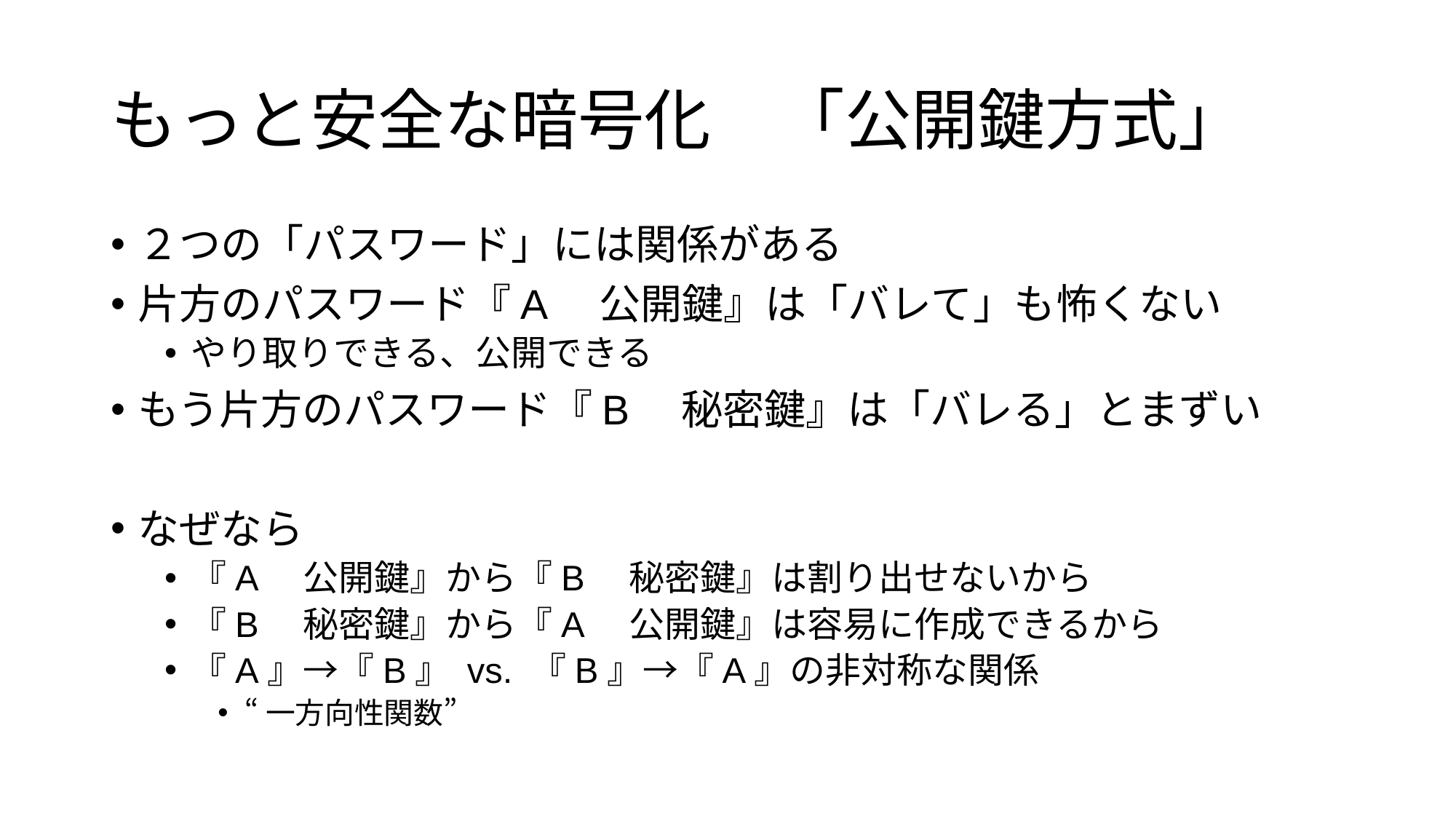

# もっと安全な暗号化　「公開鍵方式」
２つの「パスワード」には関係がある
片方のパスワード『A　公開鍵』は「バレて」も怖くない
やり取りできる、公開できる
もう片方のパスワード『B　秘密鍵』は「バレる」とまずい

なぜなら
『A　公開鍵』から『B　秘密鍵』は割り出せないから
『B　秘密鍵』から『A　公開鍵』は容易に作成できるから
『A』→『B』 vs. 『B』→『A』の非対称な関係
“一方向性関数”